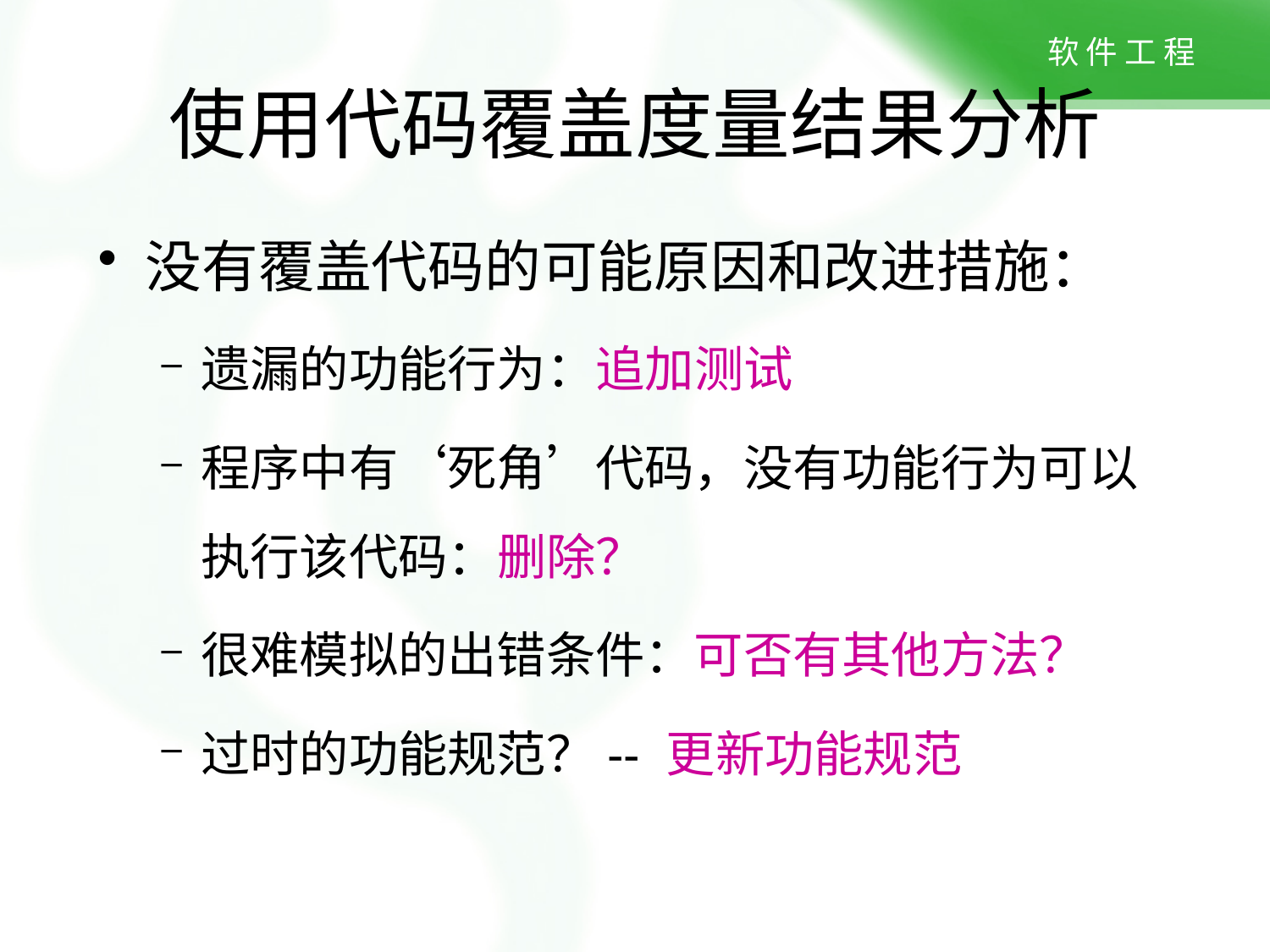

# 使用代码覆盖度量结果分析
没有覆盖代码的可能原因和改进措施：
遗漏的功能行为：追加测试
程序中有‘死角’代码，没有功能行为可以执行该代码：删除？
很难模拟的出错条件：可否有其他方法？
过时的功能规范？-- 更新功能规范